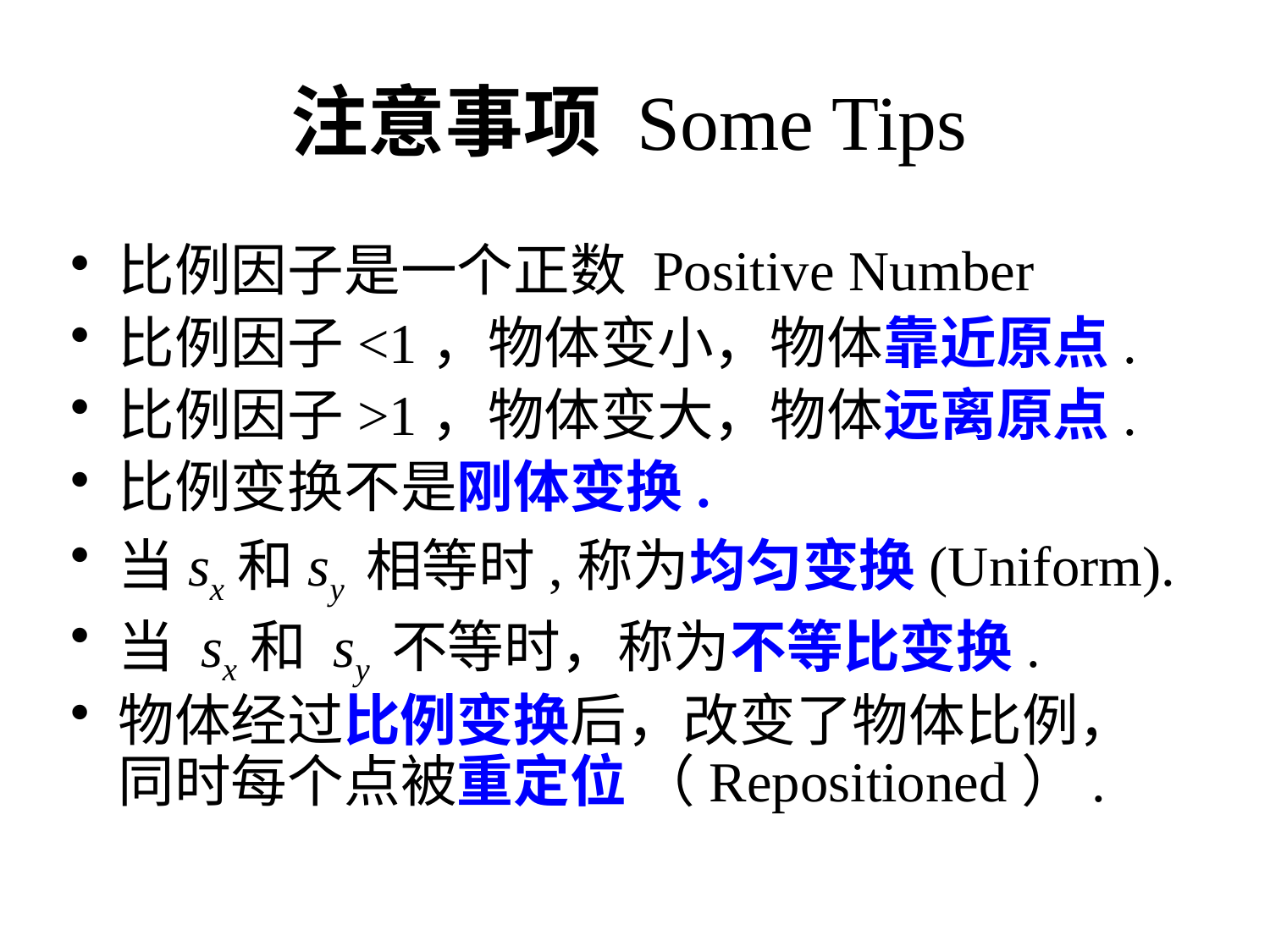

# 注意事项 Some Tips
比例因子是一个正数 Positive Number
比例因子<1，物体变小，物体靠近原点.
比例因子>1，物体变大，物体远离原点.
比例变换不是刚体变换.
当sx和sy 相等时,称为均匀变换(Uniform).
当 sx和 sy 不等时，称为不等比变换.
物体经过比例变换后，改变了物体比例，同时每个点被重定位 （Repositioned）.